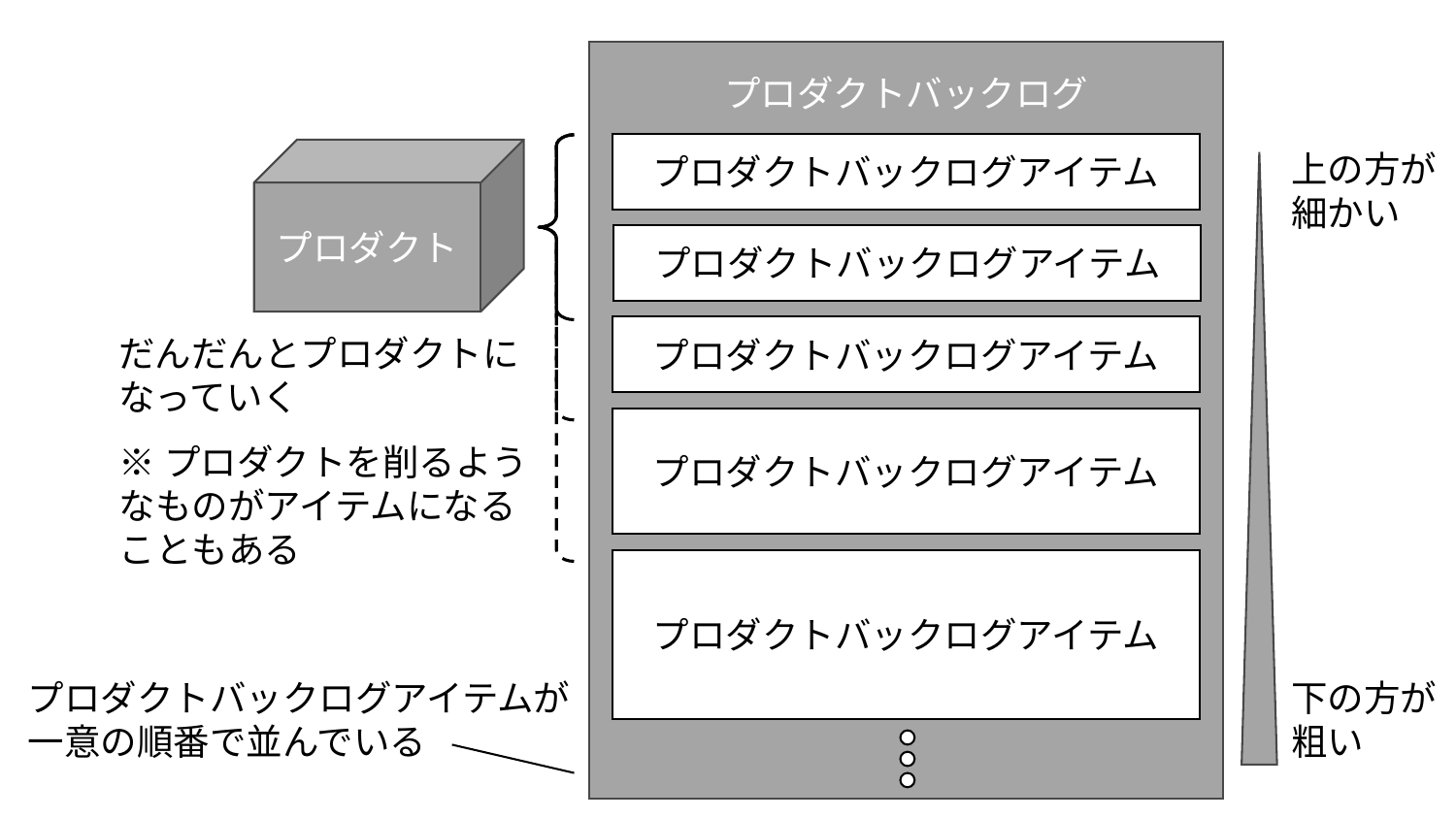

プロダクトバックログ
プロダクトバックログアイテム

プロダクト
上の方が
細かい

プロダクトバックログアイテム
プロダクトバックログアイテム
だんだんとプロダクトになっていく
プロダクトバックログアイテム
※プロダクトを削るようなものがアイテムになることもある
プロダクトバックログアイテム
プロダクトバックログアイテムが一意の順番で並んでいる
下の方が
粗い